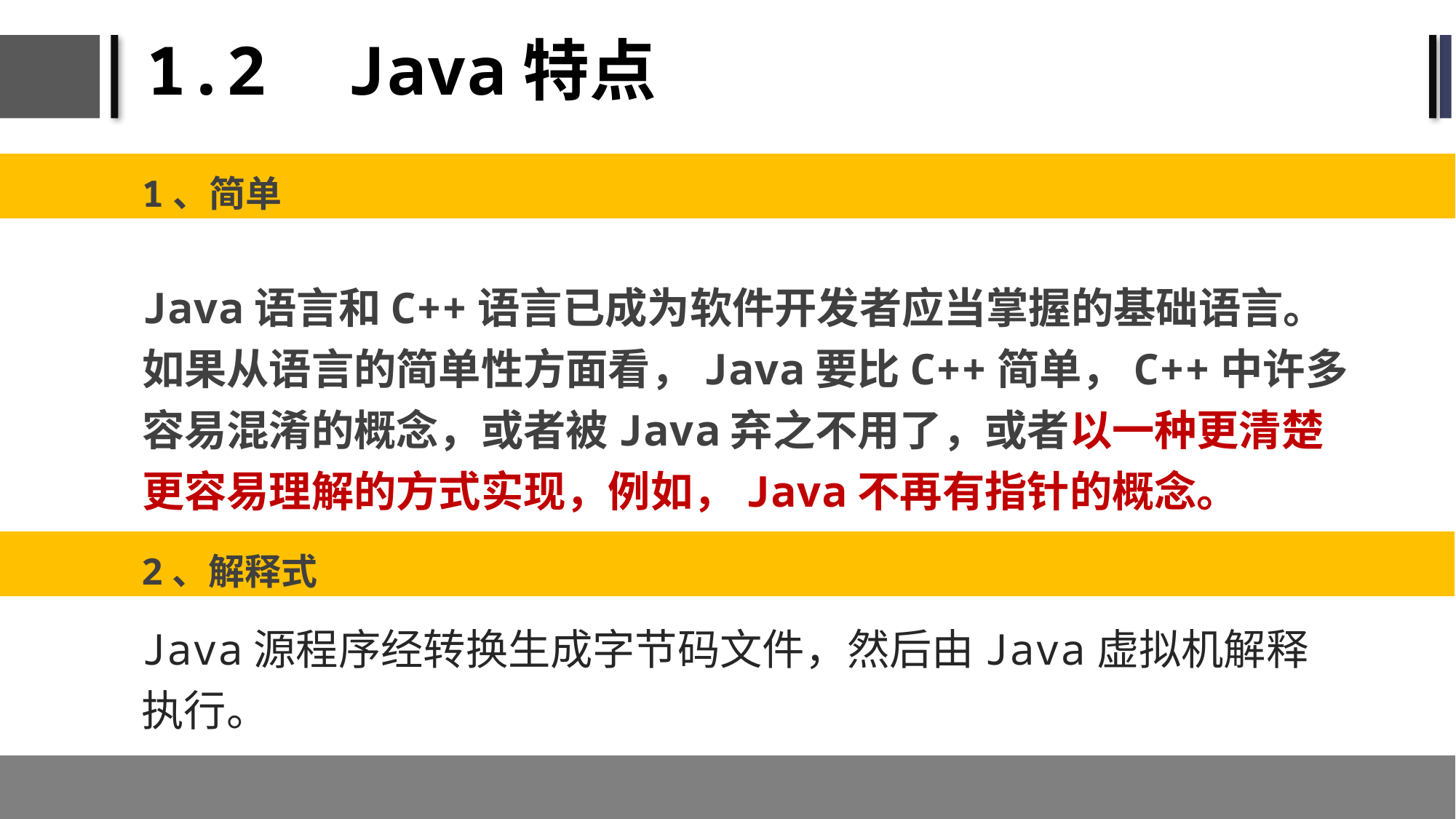

# 1.2  Java特点

1、简单
Java语言和C++语言已成为软件开发者应当掌握的基础语言。如果从语言的简单性方面看，Java要比C++简单，C++中许多容易混淆的概念，或者被Java弃之不用了，或者以一种更清楚更容易理解的方式实现，例如，Java不再有指针的概念。

2、解释式
Java源程序经转换生成字节码文件，然后由Java虚拟机解释执行。